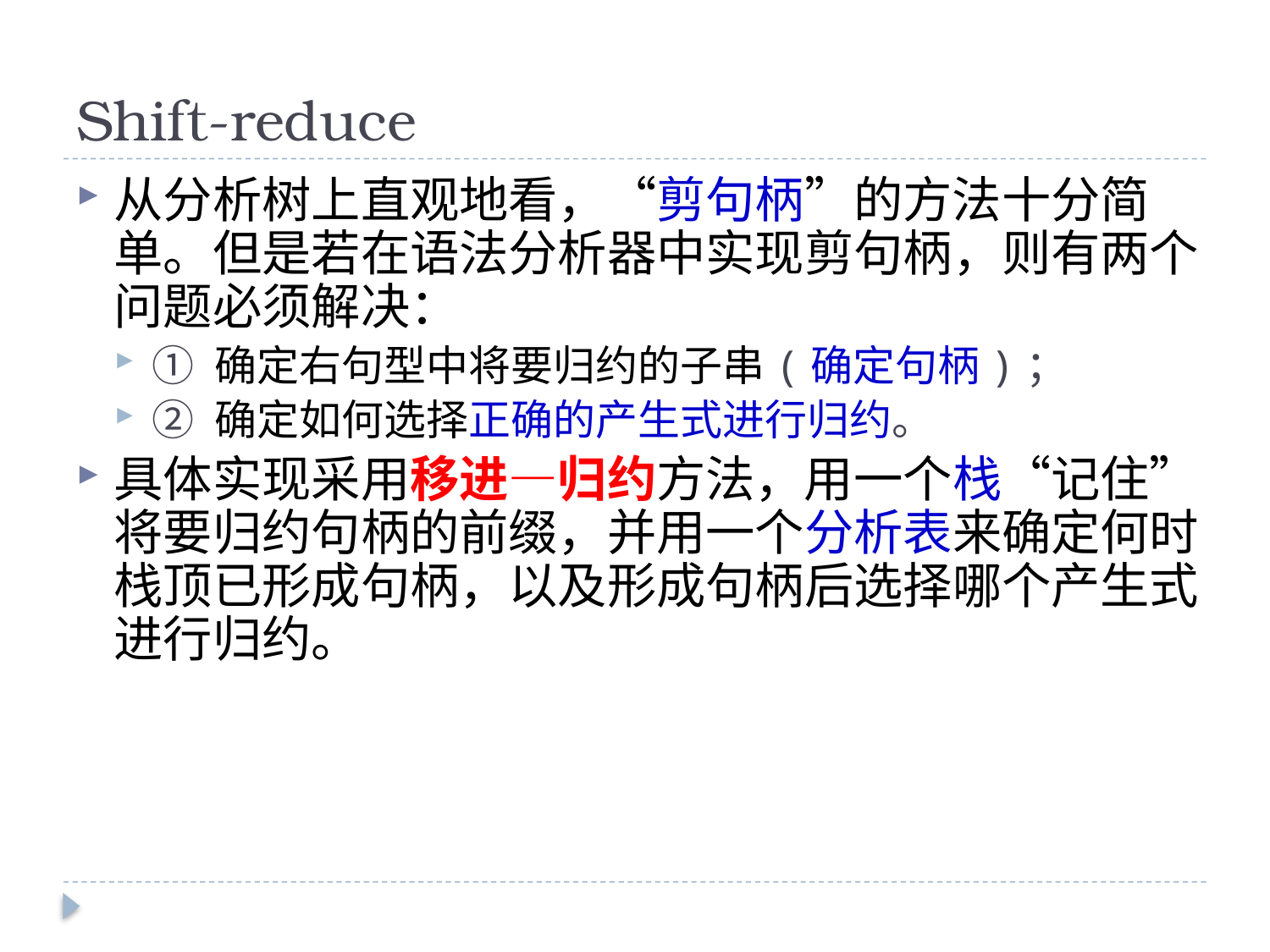

# Shift-reduce
从分析树上直观地看，“剪句柄”的方法十分简单。但是若在语法分析器中实现剪句柄，则有两个问题必须解决：
① 确定右句型中将要归约的子串(确定句柄)；
② 确定如何选择正确的产生式进行归约。
具体实现采用移进—归约方法，用一个栈“记住”将要归约句柄的前缀，并用一个分析表来确定何时栈顶已形成句柄，以及形成句柄后选择哪个产生式进行归约。

27